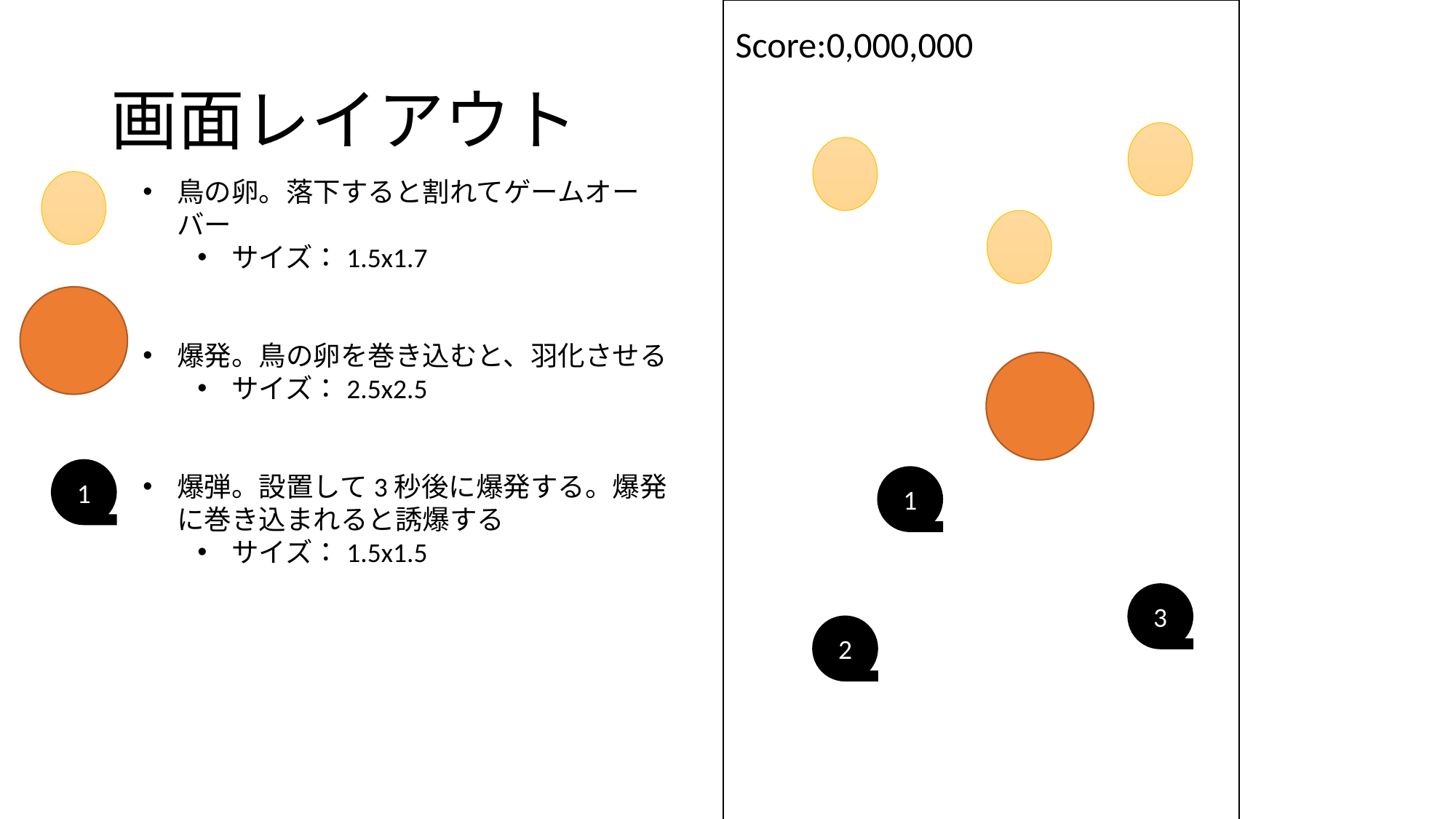

Score:0,000,000
# 画面レイアウト

鳥の卵。落下すると割れてゲームオーバー
サイズ：1.5x1.7

爆発。鳥の卵を巻き込むと、羽化させる
サイズ：2.5x2.5

爆弾。設置して3秒後に爆発する。爆発に巻き込まれると誘爆する
サイズ：1.5x1.5

1
1
3
2